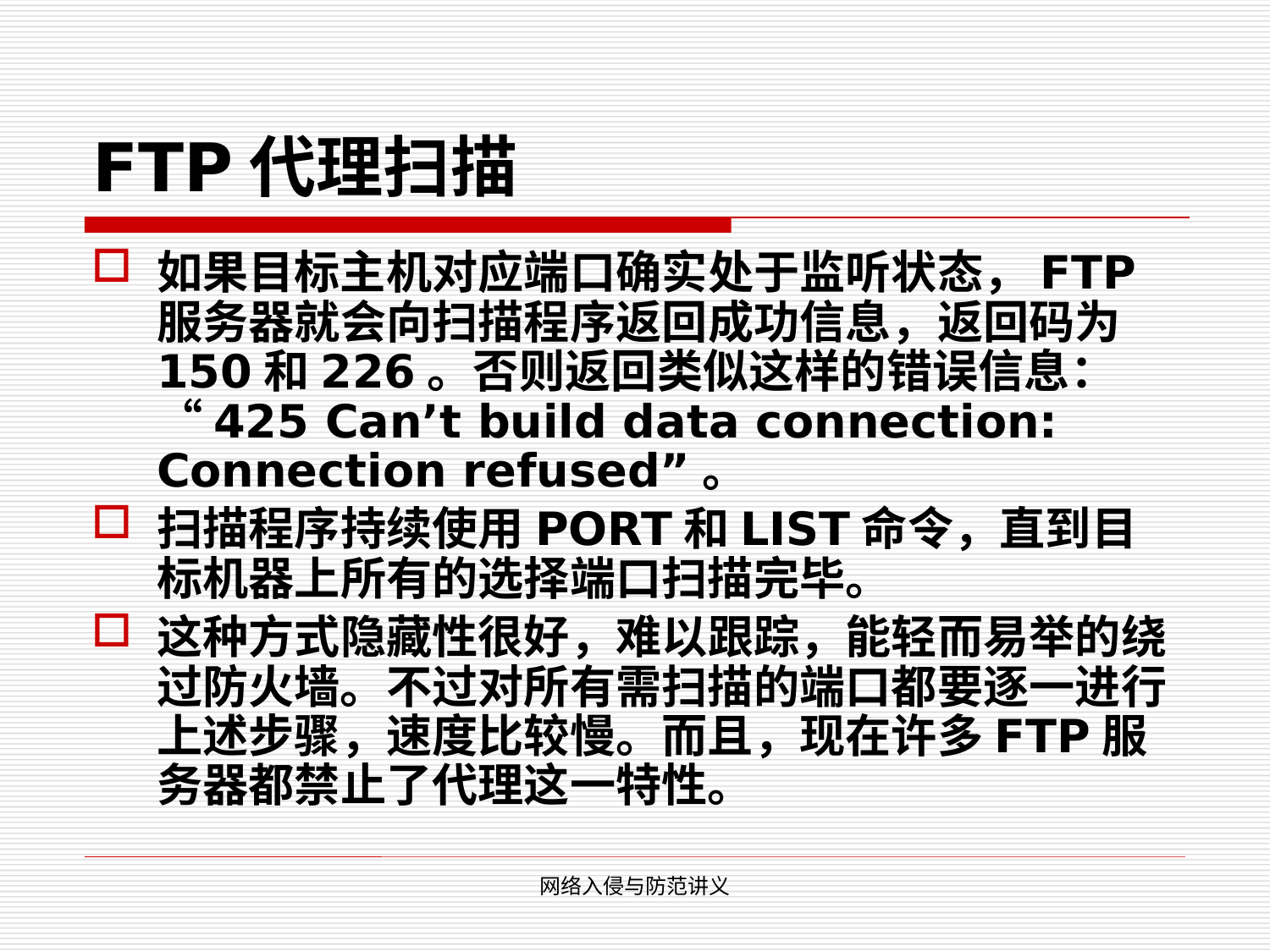

# FTP代理扫描
如果目标主机对应端口确实处于监听状态，FTP服务器就会向扫描程序返回成功信息，返回码为150和226。否则返回类似这样的错误信息：“425 Can’t build data connection: Connection refused”。
扫描程序持续使用PORT和LIST命令，直到目标机器上所有的选择端口扫描完毕。
这种方式隐藏性很好，难以跟踪，能轻而易举的绕过防火墙。不过对所有需扫描的端口都要逐一进行上述步骤，速度比较慢。而且，现在许多FTP服务器都禁止了代理这一特性。
网络入侵与防范讲义
77